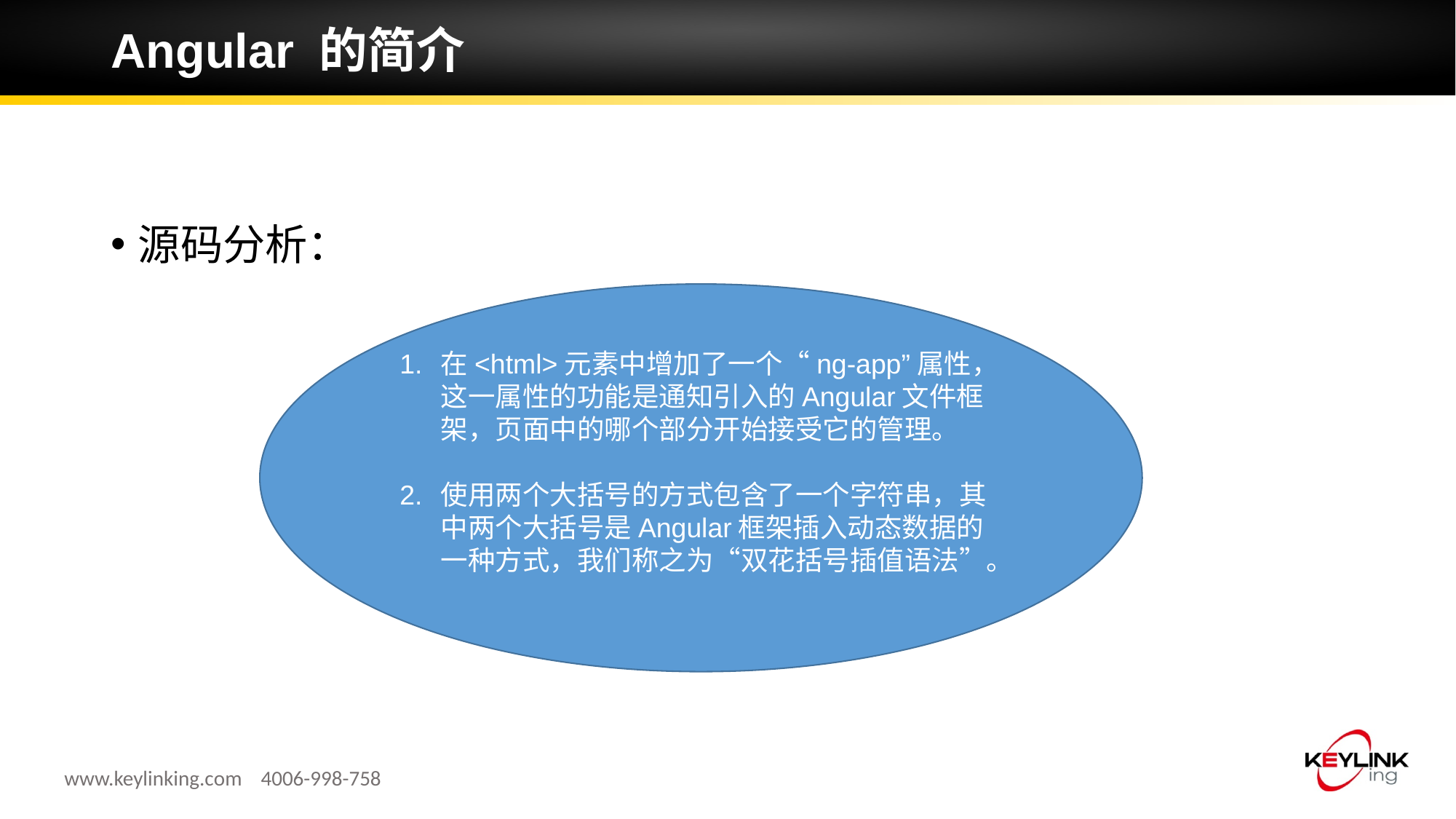

# Angular 的简介
源码分析：

在<html>元素中增加了一个“ng-app”属性，这一属性的功能是通知引入的Angular文件框架，页面中的哪个部分开始接受它的管理。

使用两个大括号的方式包含了一个字符串，其中两个大括号是Angular框架插入动态数据的一种方式，我们称之为“双花括号插值语法”。